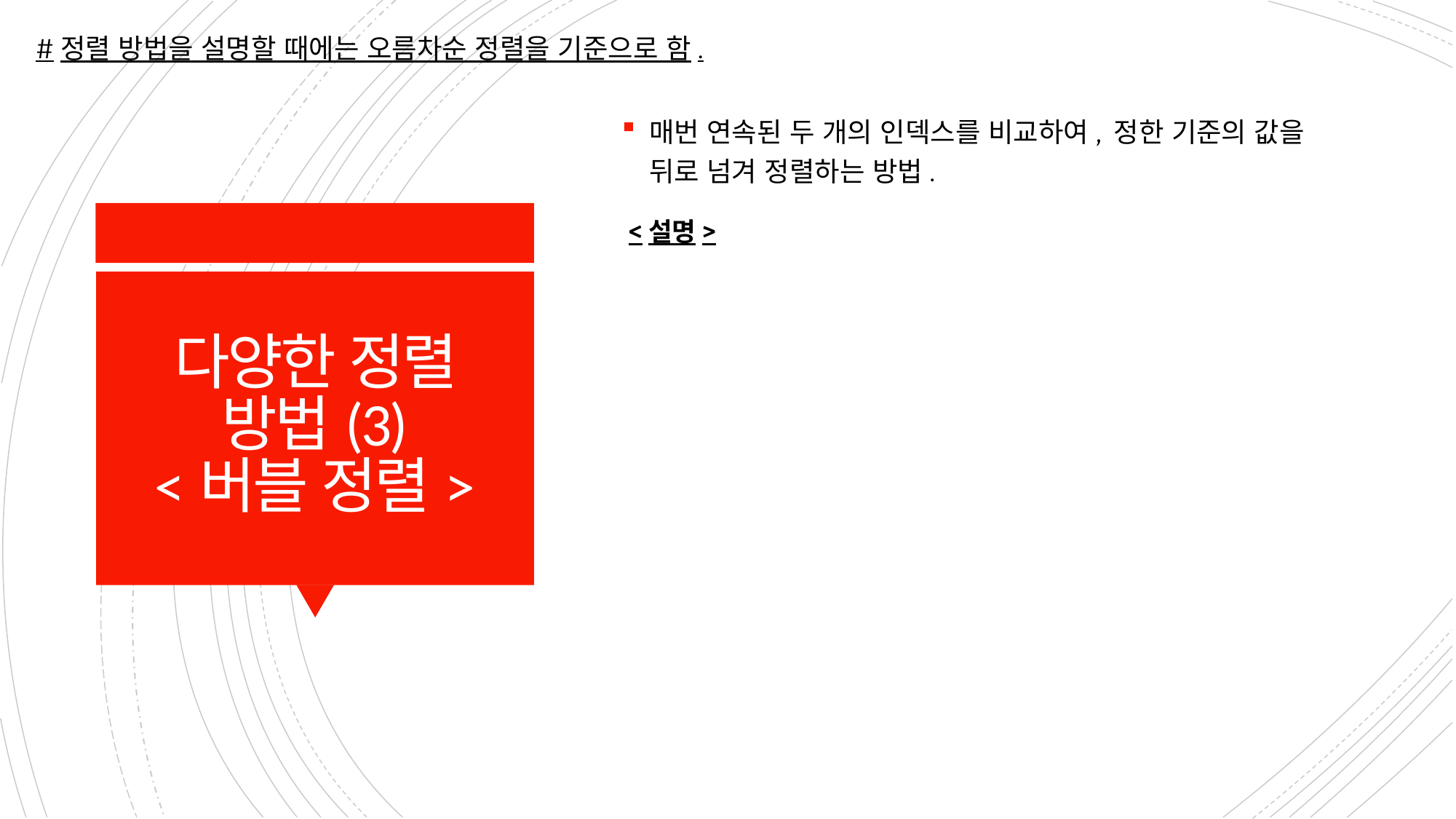

#정렬 방법을 설명할 때에는 오름차순 정렬을 기준으로 함.
매번 연속된 두 개의 인덱스를 비교하여, 정한 기준의 값을 뒤로 넘겨 정렬하는 방법.
<설명>
# 다양한 정렬 방법(3) <버블 정렬>